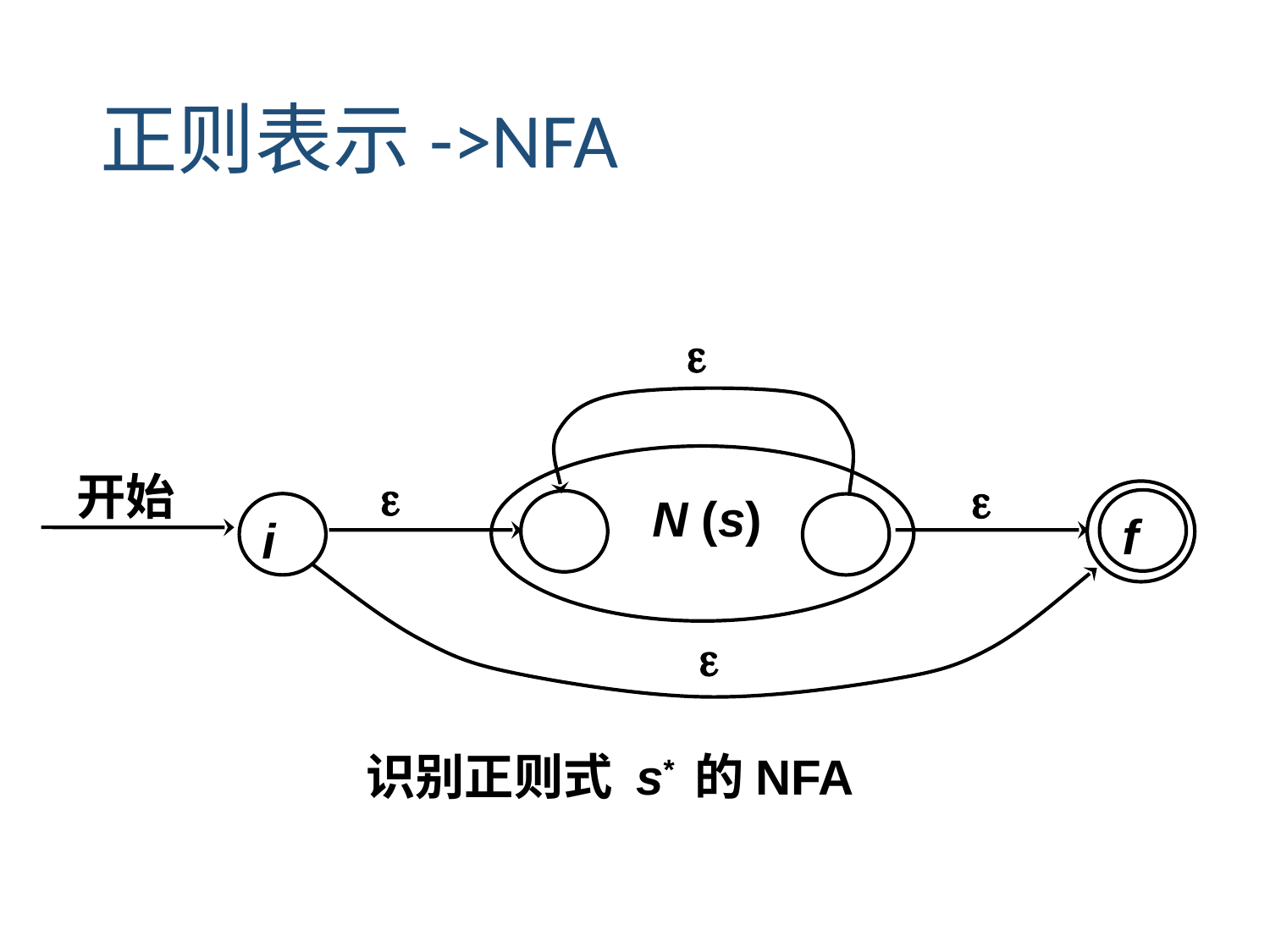

# 正则表示->NFA

ε

开始
ε
ε

f
N (s)

i

ε
识别正则式 s* 的NFA